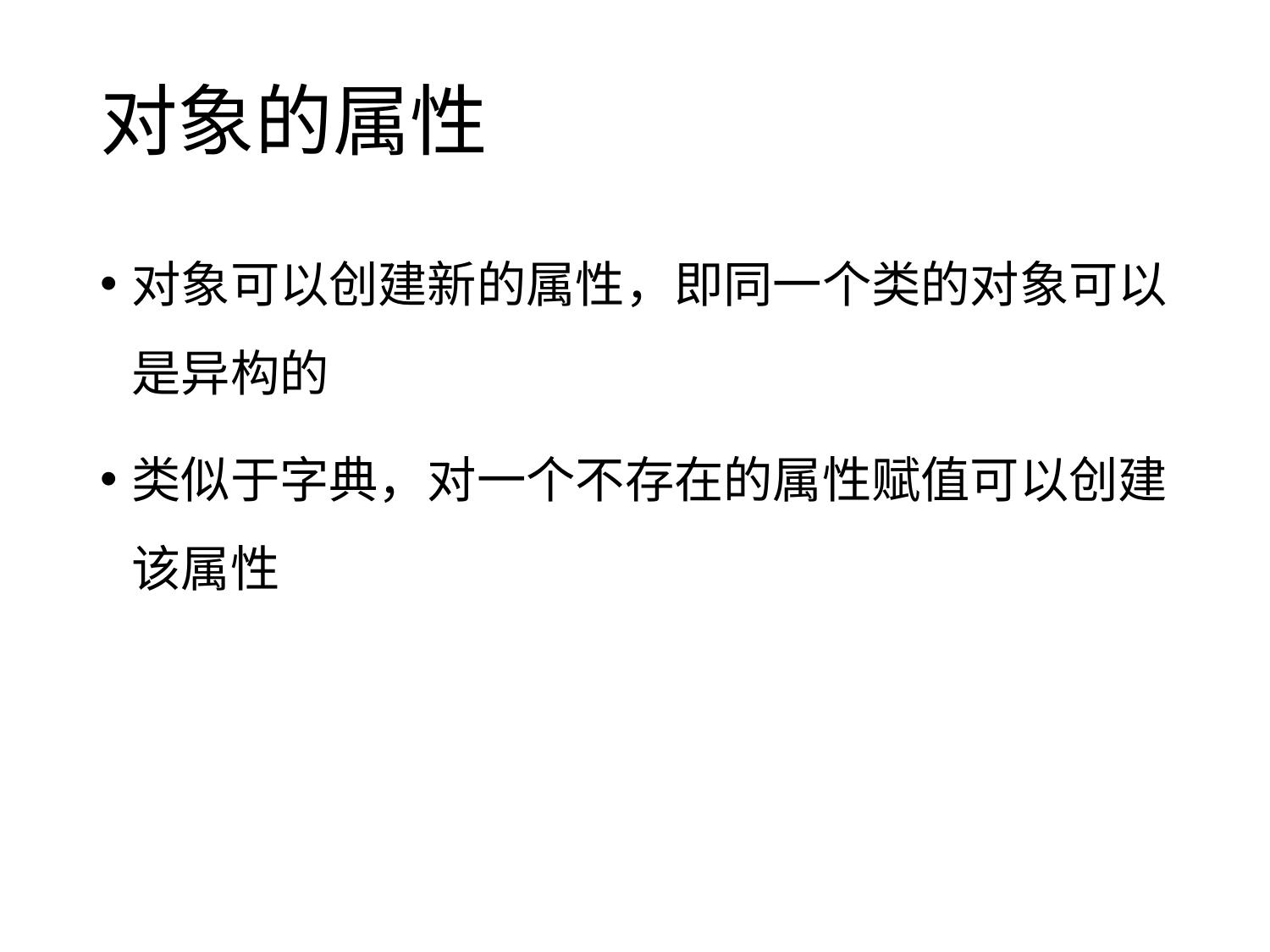

# 对象的属性
对象可以创建新的属性，即同一个类的对象可以是异构的
类似于字典，对一个不存在的属性赋值可以创建该属性